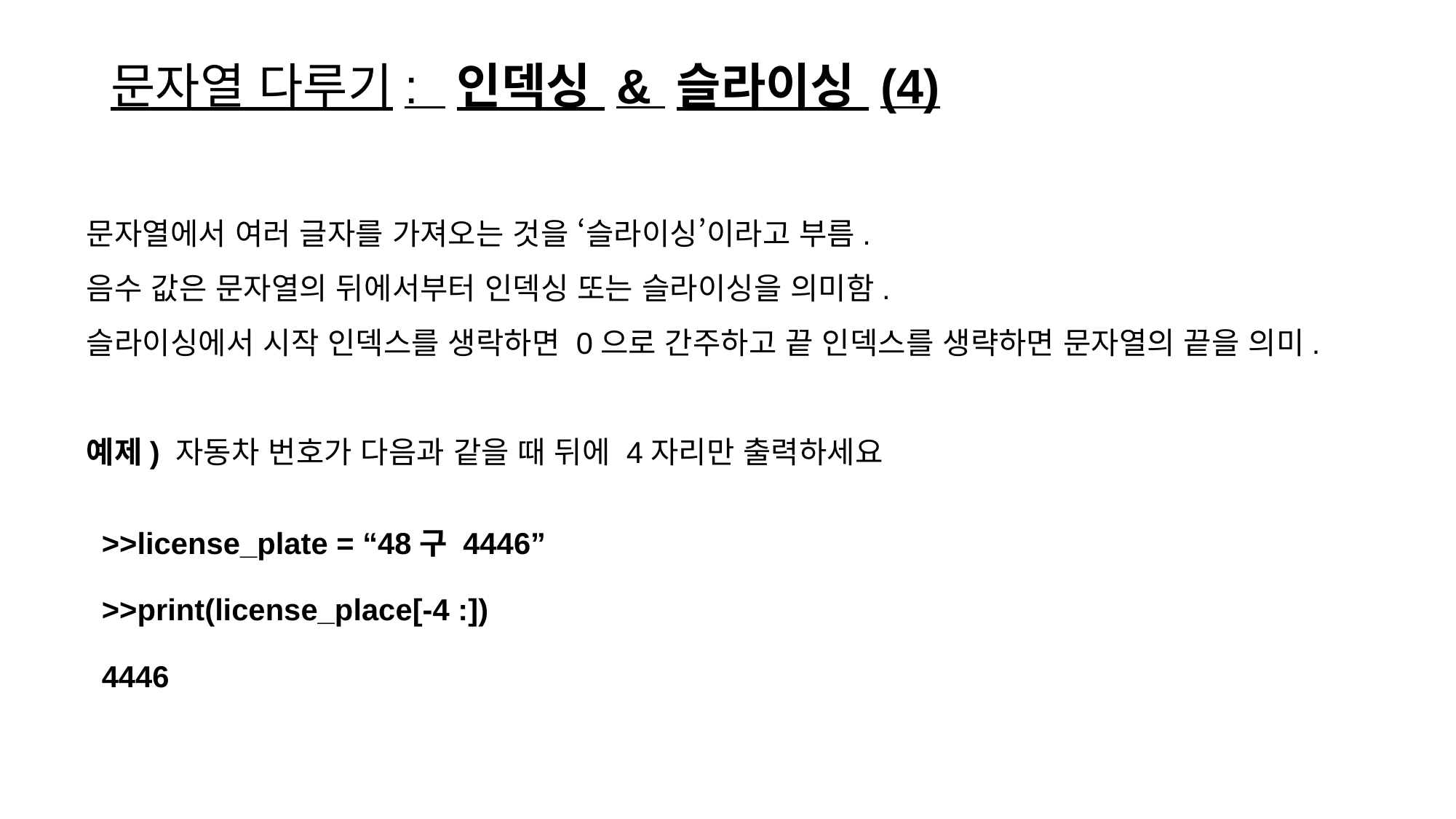

# 문자열 다루기:  인덱싱 & 슬라이싱 (4)

문자열에서 여러 글자를 가져오는 것을 ‘슬라이싱’이라고 부름.
음수 값은 문자열의 뒤에서부터 인덱싱 또는 슬라이싱을 의미함.
슬라이싱에서 시작 인덱스를 생락하면 0으로 간주하고 끝 인덱스를 생략하면 문자열의 끝을 의미.

예제) 자동차 번호가 다음과 같을 때 뒤에 4자리만 출력하세요

>>license_plate = “48구 4446”
>>print(license_place[-4 :])
4446